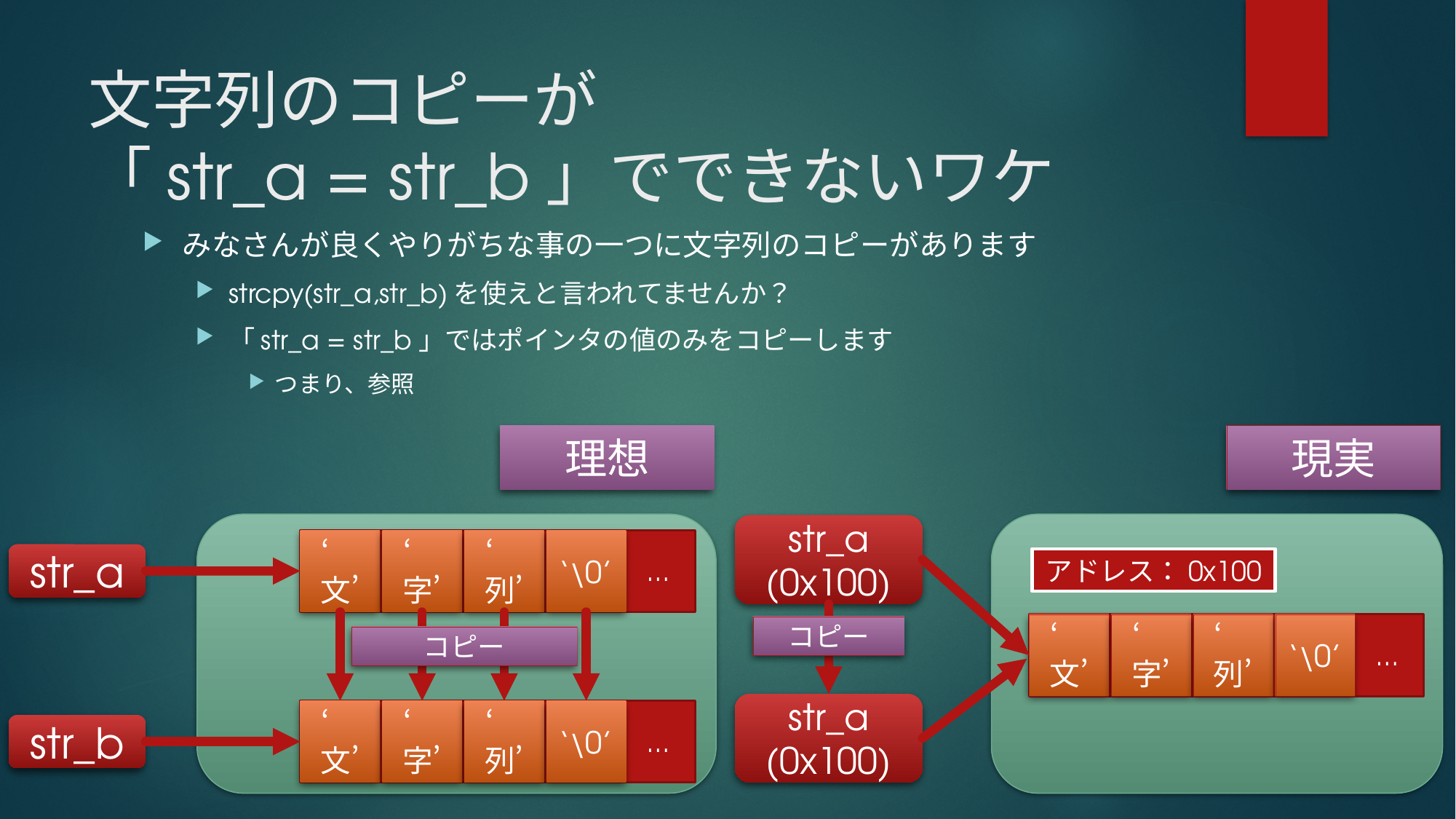

# 文字列のコピーが 「str_a = str_b」でできないワケ
みなさんが良くやりがちな事の一つに文字列のコピーがあります
strcpy(str_a,str_b)を使えと言われてませんか？
「str_a = str_b」ではポインタの値のみをコピーします
つまり、参照

理想
現実

str_a
(0x100)
‘文’

‘字’
‘列’
‘\0’
str_a
アドレス：0x100
…
‘文’

‘字’
‘列’
‘\0’
コピー
コピー
…
str_a
(0x100)
‘文’

‘字’
‘列’
‘\0’
str_b
…